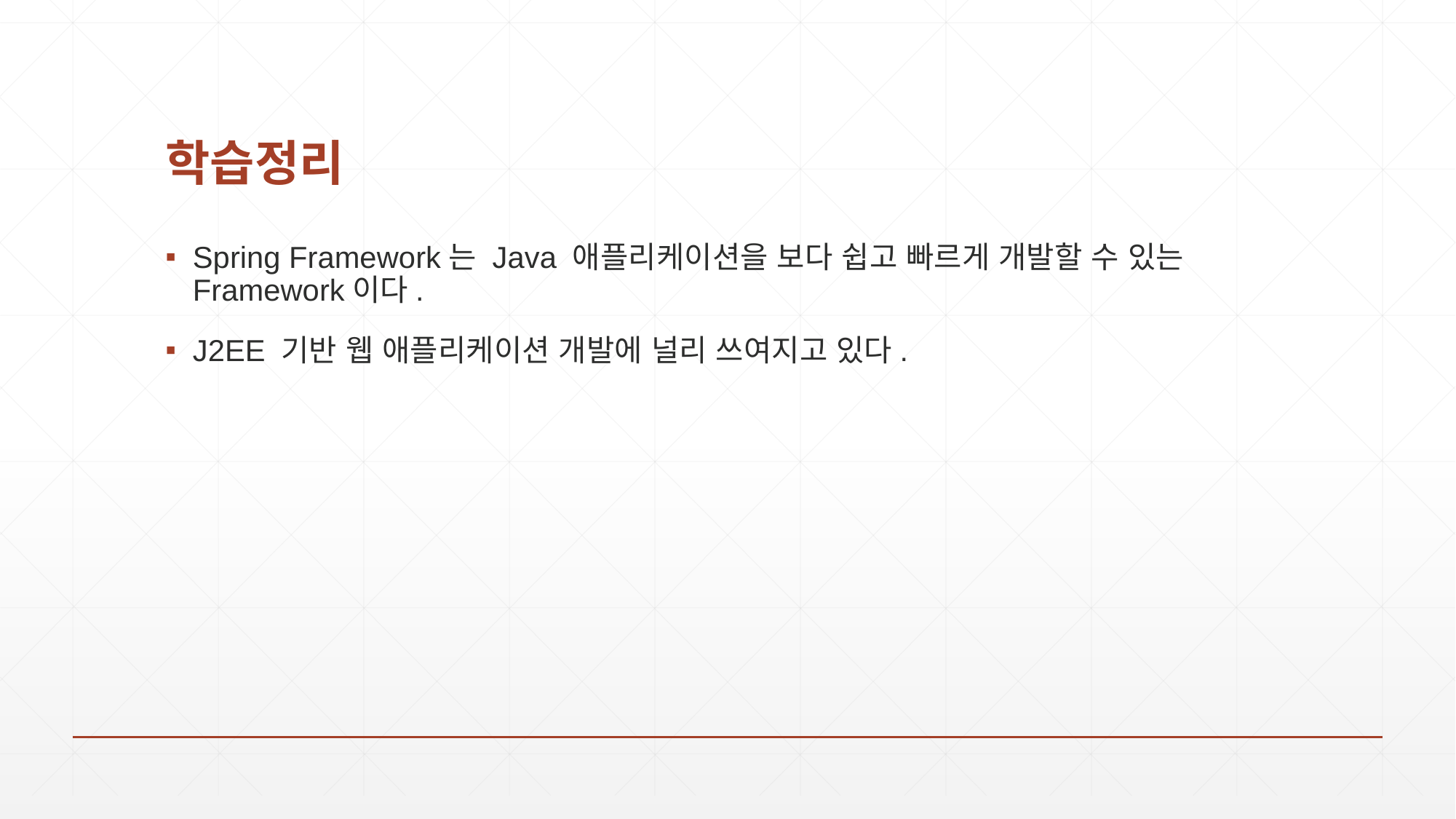

# 학습정리
Spring Framework는 Java 애플리케이션을 보다 쉽고 빠르게 개발할 수 있는 Framework이다.
J2EE 기반 웹 애플리케이션 개발에 널리 쓰여지고 있다.